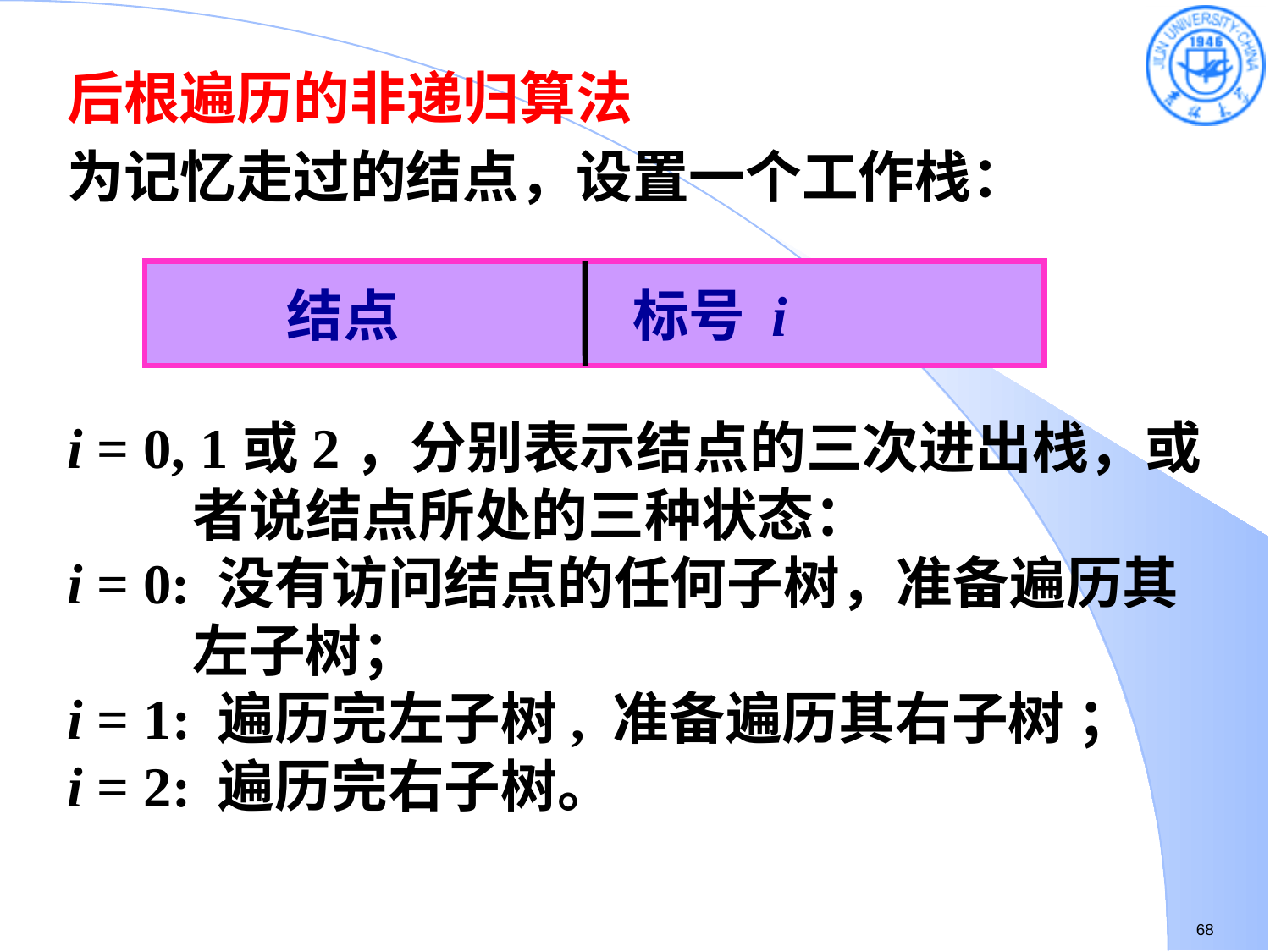

后根遍历的非递归算法
为记忆走过的结点，设置一个工作栈：

i = 0, 1或2，分别表示结点的三次进出栈，或者说结点所处的三种状态：
i = 0: 没有访问结点的任何子树，准备遍历其左子树；
i = 1: 遍历完左子树, 准备遍历其右子树 ；
i = 2: 遍历完右子树。
         结点                  标号 i